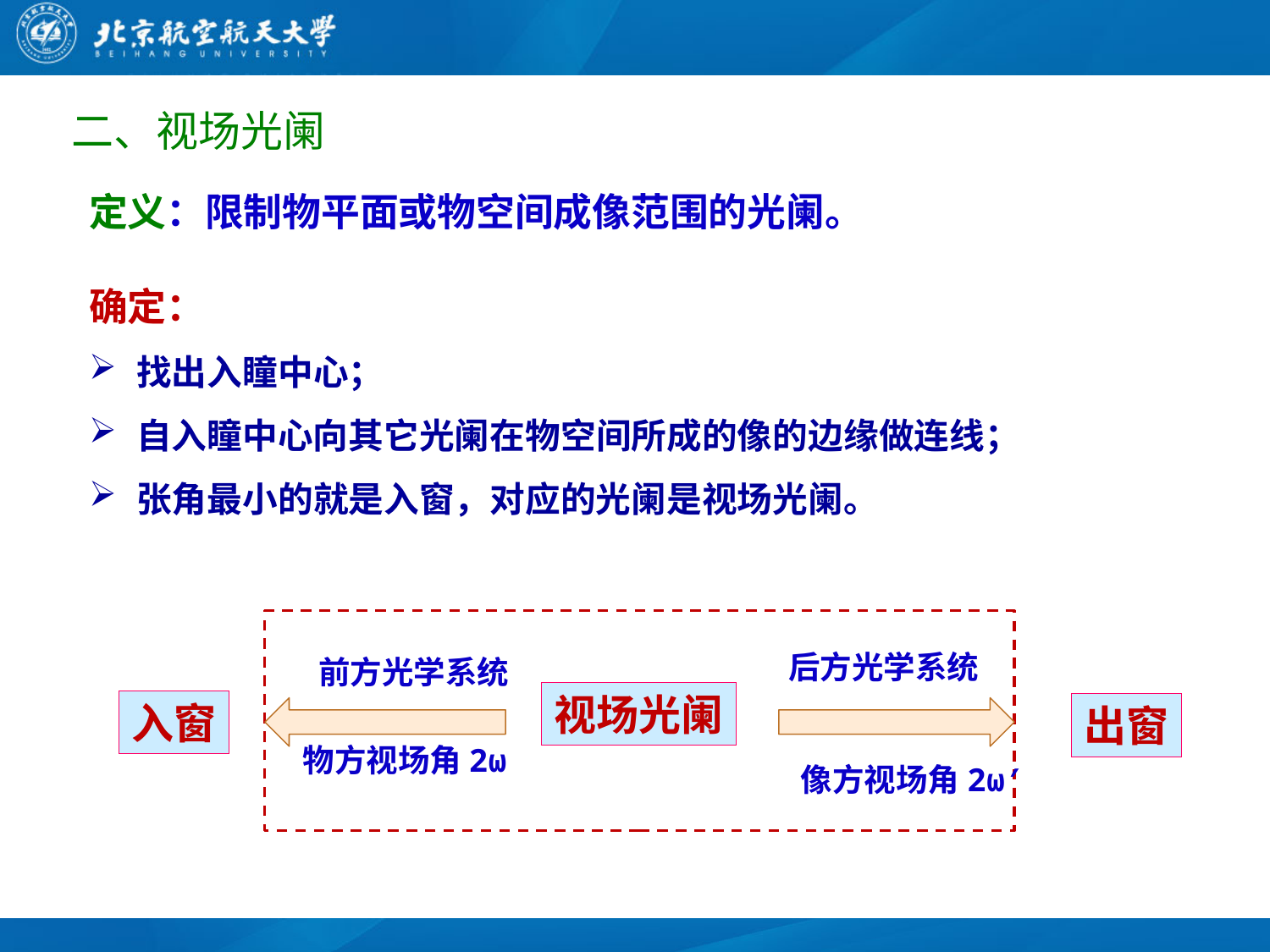

二、视场光阑
定义：限制物平面或物空间成像范围的光阑。
确定：
找出入瞳中心；
自入瞳中心向其它光阑在物空间所成的像的边缘做连线；
张角最小的就是入窗，对应的光阑是视场光阑。

后方光学系统
前方光学系统
视场光阑
入窗
出窗

物方视场角2ω
像方视场角2ω′